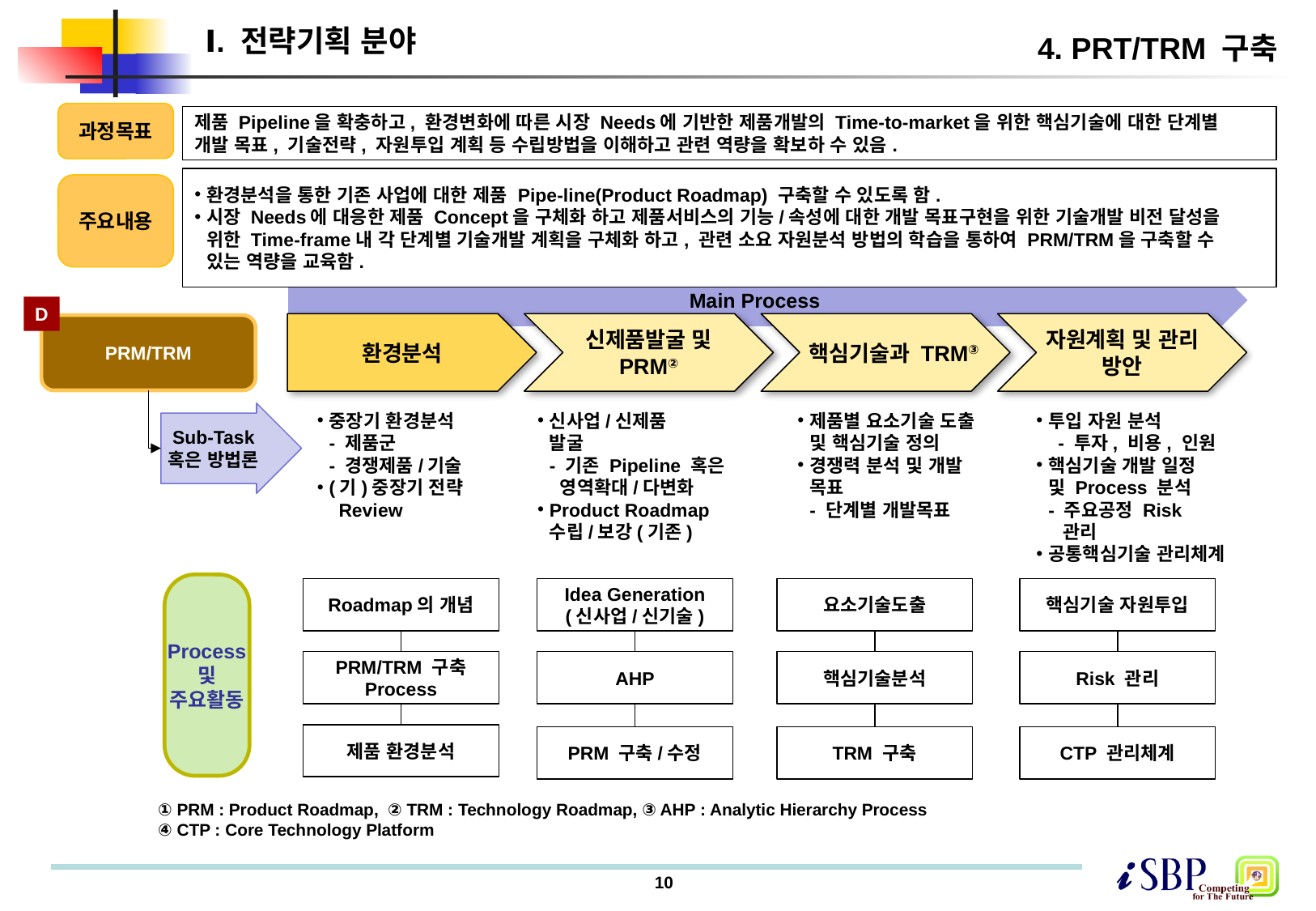

Ⅰ. 전략기획 분야
# 4. PRT/TRM 구축
과정목표
제품 Pipeline을 확충하고, 환경변화에 따른 시장 Needs에 기반한 제품개발의 Time-to-market을 위한 핵심기술에 대한 단계별
개발 목표, 기술전략, 자원투입 계획 등 수립방법을 이해하고 관련 역량을 확보하 수 있음.
환경분석을 통한 기존 사업에 대한 제품 Pipe-line(Product Roadmap) 구축할 수 있도록 함.
시장 Needs에 대응한 제품 Concept을 구체화 하고 제품서비스의 기능/속성에 대한 개발 목표구현을 위한 기술개발 비전 달성을
위한 Time-frame내 각 단계별 기술개발 계획을 구체화 하고, 관련 소요 자원분석 방법의 학습을 통하여 PRM/TRM을 구축할 수
있는 역량을 교육함.
주요내용
Main Process
D
환경분석
신제품발굴 및
PRM②
  핵심기술과 TRM③
자원계획 및 관리
방안
PRM/TRM
중장기 환경분석
- 제품군
- 경쟁제품/기술
(기)중장기 전략
 Review
신사업/신제품
발굴
- 기존 Pipeline 혹은
  영역확대/다변화
Product Roadmap
수립/보강(기존)
제품별 요소기술 도출
및 핵심기술 정의
경쟁력 분석 및 개발
목표
- 단계별 개발목표
투입 자원 분석
 - 투자, 비용, 인원
핵심기술 개발 일정
및 Process 분석
- 주요공정 Risk
  관리
공통핵심기술 관리체계
Sub-Task
혹은 방법론
Process
및
주요활동
Roadmap의 개념
Idea Generation
(신사업/신기술)
요소기술도출
핵심기술 자원투입
PRM/TRM 구축
Process
AHP
핵심기술분석
Risk 관리
제품 환경분석
PRM 구축/수정
TRM 구축
CTP 관리체계
① PRM : Product Roadmap,  ② TRM : Technology Roadmap, ③ AHP : Analytic Hierarchy Process
④ CTP : Core Technology Platform
10